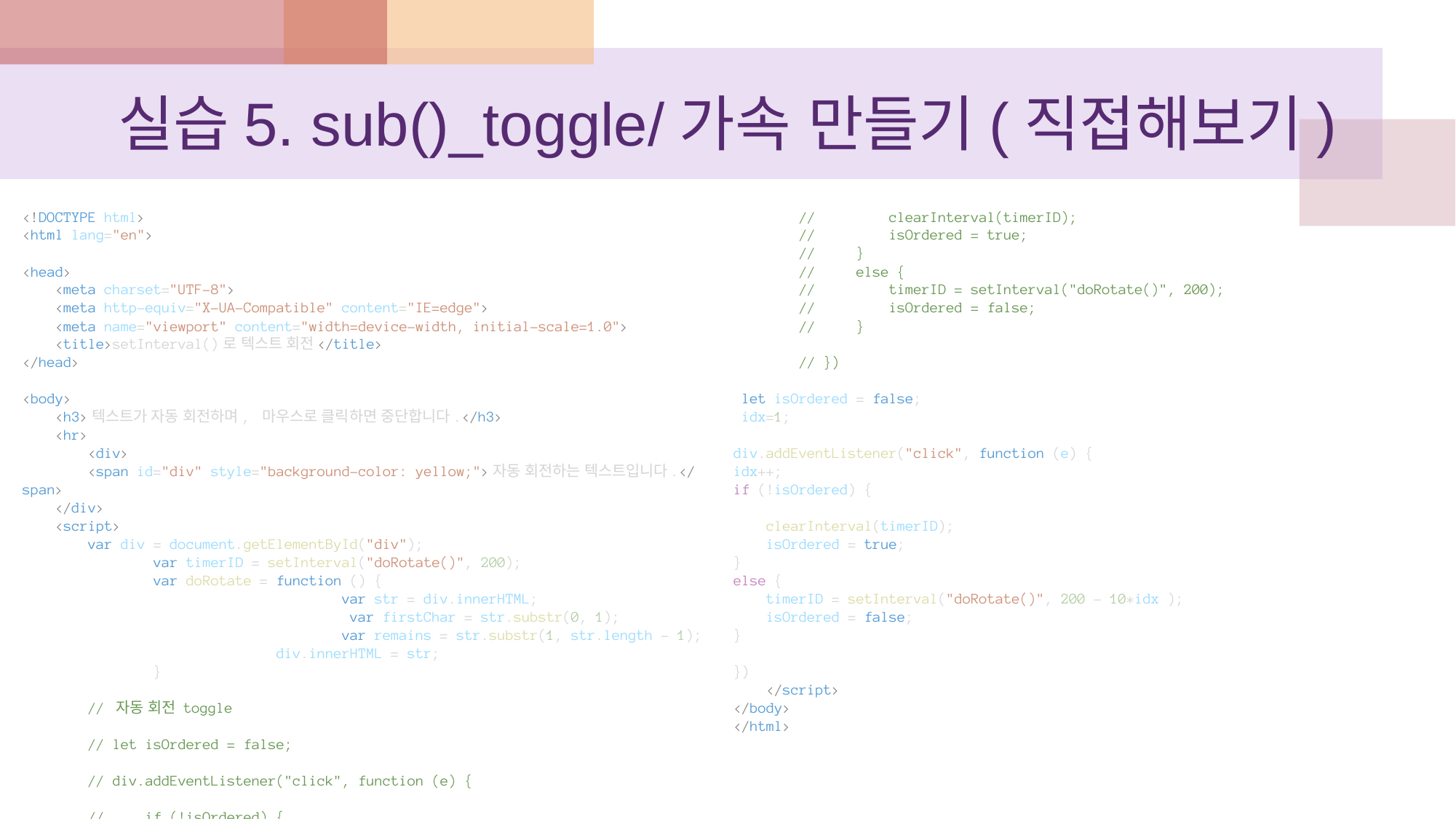

# 실습5. sub()_toggle/가속 만들기(직접해보기)
<!DOCTYPE html>
<html lang="en">
<head>
    <meta charset="UTF-8">
    <meta http-equiv="X-UA-Compatible" content="IE=edge">
    <meta name="viewport" content="width=device-width, initial-scale=1.0">
    <title>setInterval()로 텍스트 회전</title>
</head>
<body>
    <h3>텍스트가 자동 회전하며, 마우스로 클릭하면 중단합니다.</h3>
    <hr>
        <div>
        <span id="div" style="background-color: yellow;">자동 회전하는 텍스트입니다.</span>
    </div>
    <script>
        var div = document.getElementById("div");
                var timerID = setInterval("doRotate()", 200);
                var doRotate = function () {
                                       var str = div.innerHTML;
                                        var firstChar = str.substr(0, 1);
                                       var remains = str.substr(1, str.length - 1);
                               div.innerHTML = str;
                }
        // 자동 회전 toggle
        // let isOrdered = false;
        // div.addEventListener("click", function (e) {
        //     if (!isOrdered) {
        //         clearInterval(timerID);
        //         isOrdered = true;
        //     }
        //     else {
        //         timerID = setInterval("doRotate()", 200);
        //         isOrdered = false;
        //     }
        // })
 let isOrdered = false;
 idx=1;
div.addEventListener("click", function (e) {
idx++;
if (!isOrdered) {
    clearInterval(timerID);
    isOrdered = true;
}
else {
    timerID = setInterval("doRotate()", 200 - 10*idx );
    isOrdered = false;
}
})
    </script>
</body>
</html>